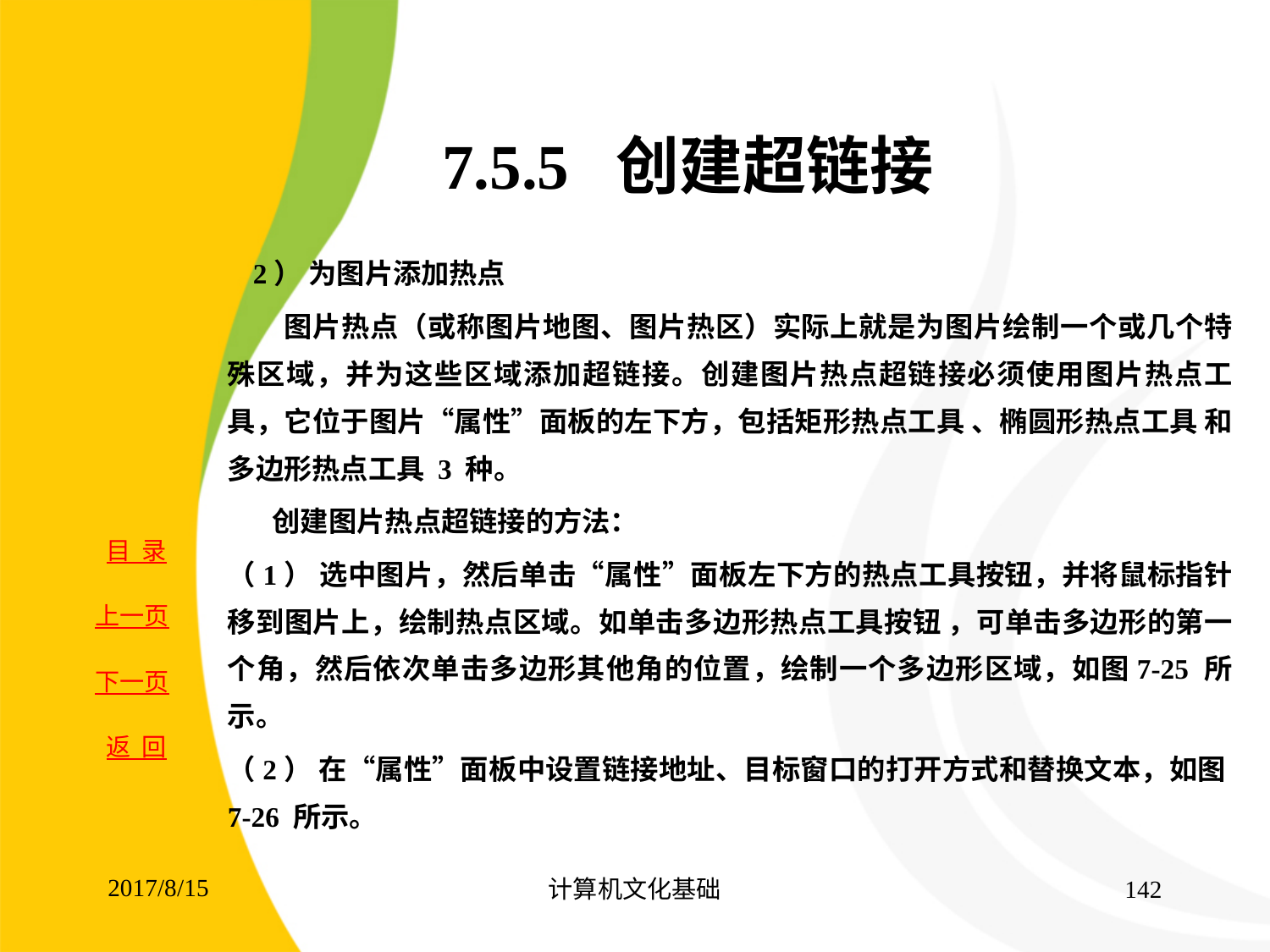

# 7.5.5  创建超链接
              2） 为图片添加热点
       图片热点（或称图片地图、图片热区）实际上就是为图片绘制一个或几个特殊区域，并为这些区域添加超链接。创建图片热点超链接必须使用图片热点工具，它位于图片“属性”面板的左下方，包括矩形热点工具 、椭圆形热点工具 和多边形热点工具 3 种。
      创建图片热点超链接的方法：
（1） 选中图片，然后单击“属性”面板左下方的热点工具按钮，并将鼠标指针移到图片上，绘制热点区域。如单击多边形热点工具按钮 ，可单击多边形的第一个角，然后依次单击多边形其他角的位置，绘制一个多边形区域，如图7-25 所示。
（2） 在“属性”面板中设置链接地址、目标窗口的打开方式和替换文本，如图7-26 所示。

2017/8/15
计算机文化基础
142